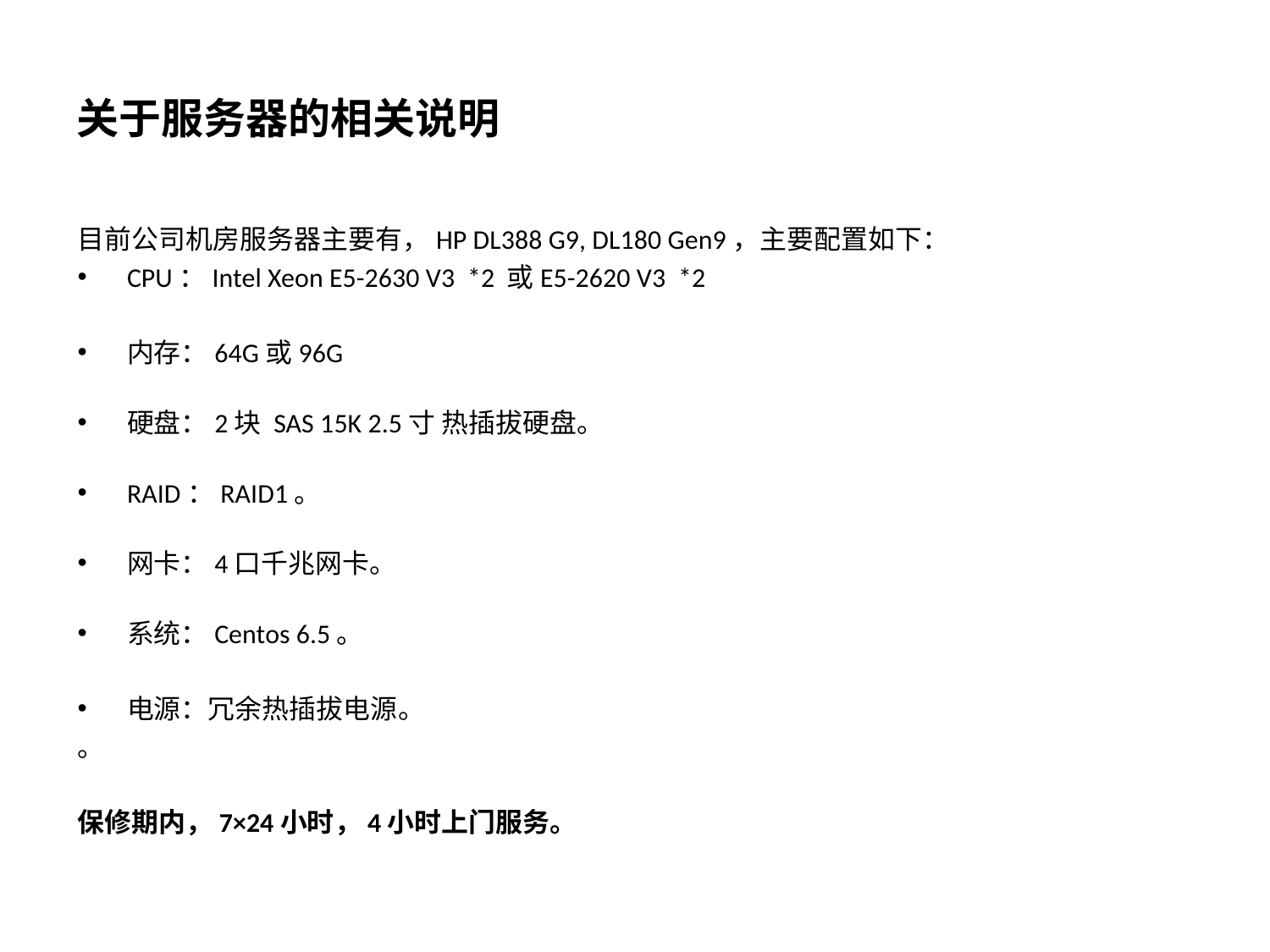

# 关于服务器的相关说明
目前公司机房服务器主要有，HP DL388 G9, DL180 Gen9，主要配置如下：
CPU：Intel Xeon E5-2630 V3  *2 或E5-2620 V3  *2

内存：64G或96G
硬盘：2块 SAS 15K 2.5寸 热插拔硬盘。
RAID：RAID1。
网卡：4口千兆网卡。
系统：Centos 6.5。

电源：冗余热插拔电源。
。

保修期内，7×24小时，4小时上门服务。